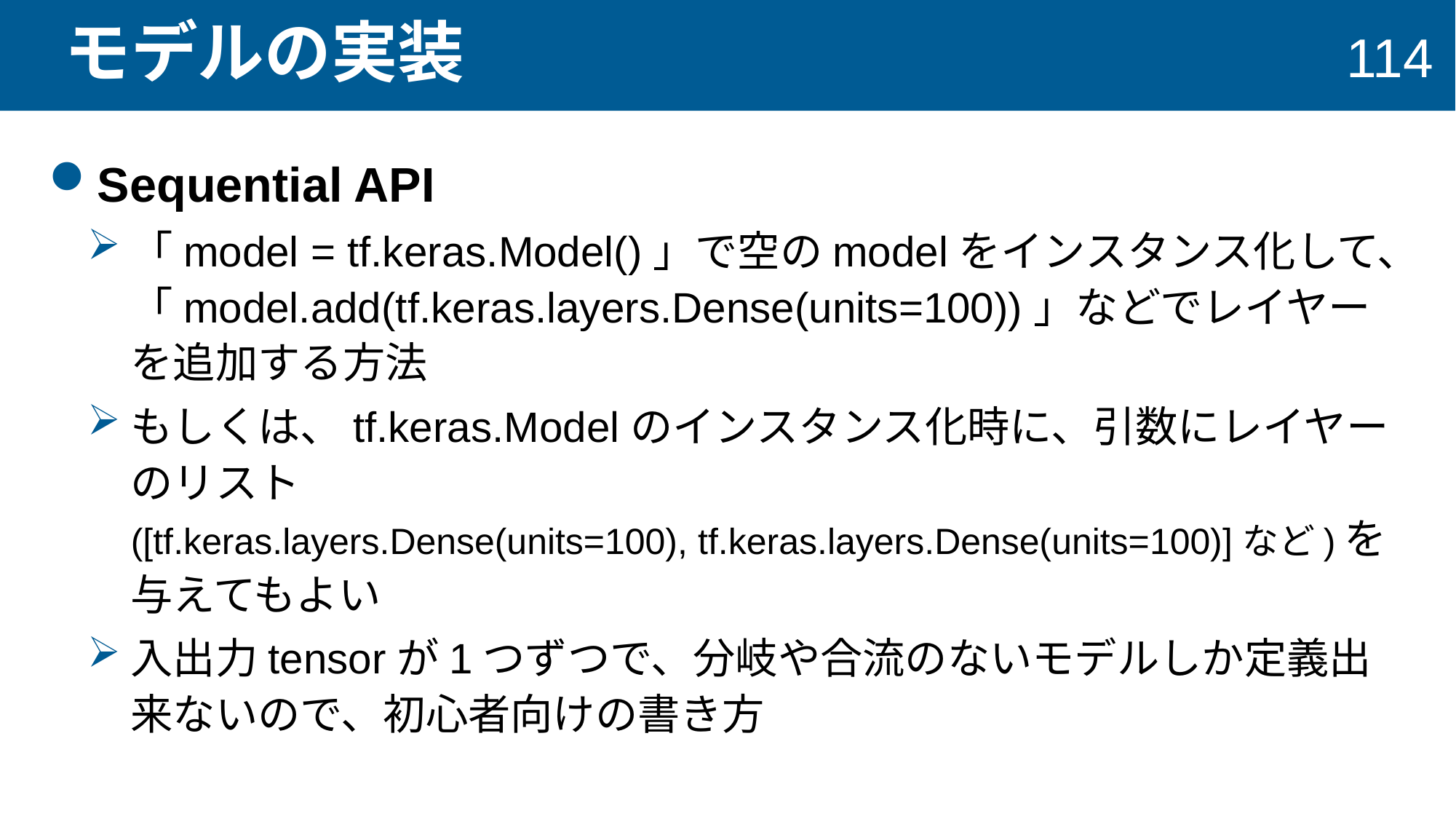

# モデルの実装
114
Sequential API
「model = tf.keras.Model()」で空のmodelをインスタンス化して、「model.add(tf.keras.layers.Dense(units=100))」などでレイヤーを追加する方法
もしくは、tf.keras.Modelのインスタンス化時に、引数にレイヤーのリスト
([tf.keras.layers.Dense(units=100), tf.keras.layers.Dense(units=100)]など)を与えてもよい
入出力tensorが1つずつで、分岐や合流のないモデルしか定義出来ないので、初心者向けの書き方